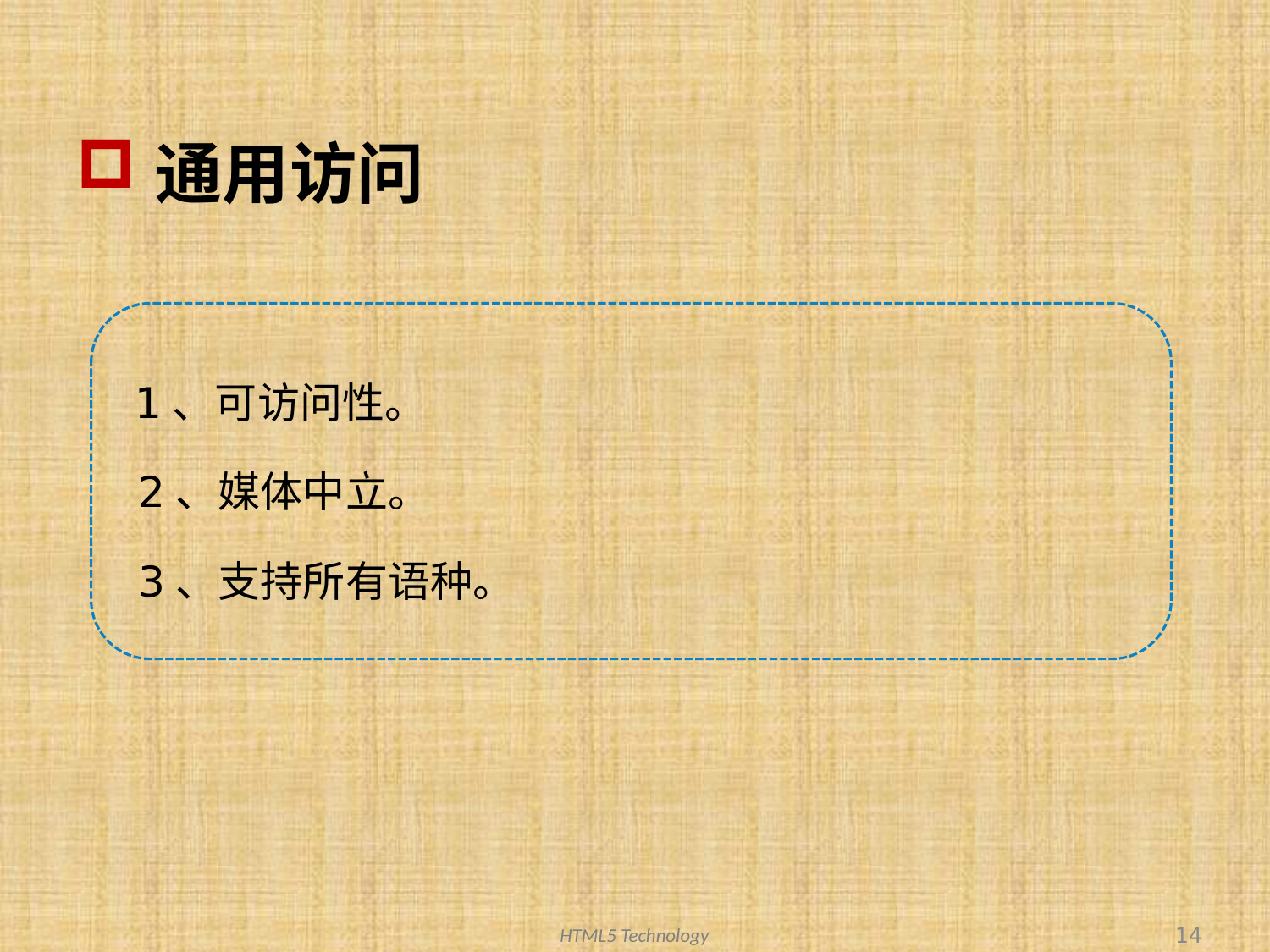

# 通用访问

1、可访问性。
2、媒体中立。
3、支持所有语种。
14
HTML5 Technology